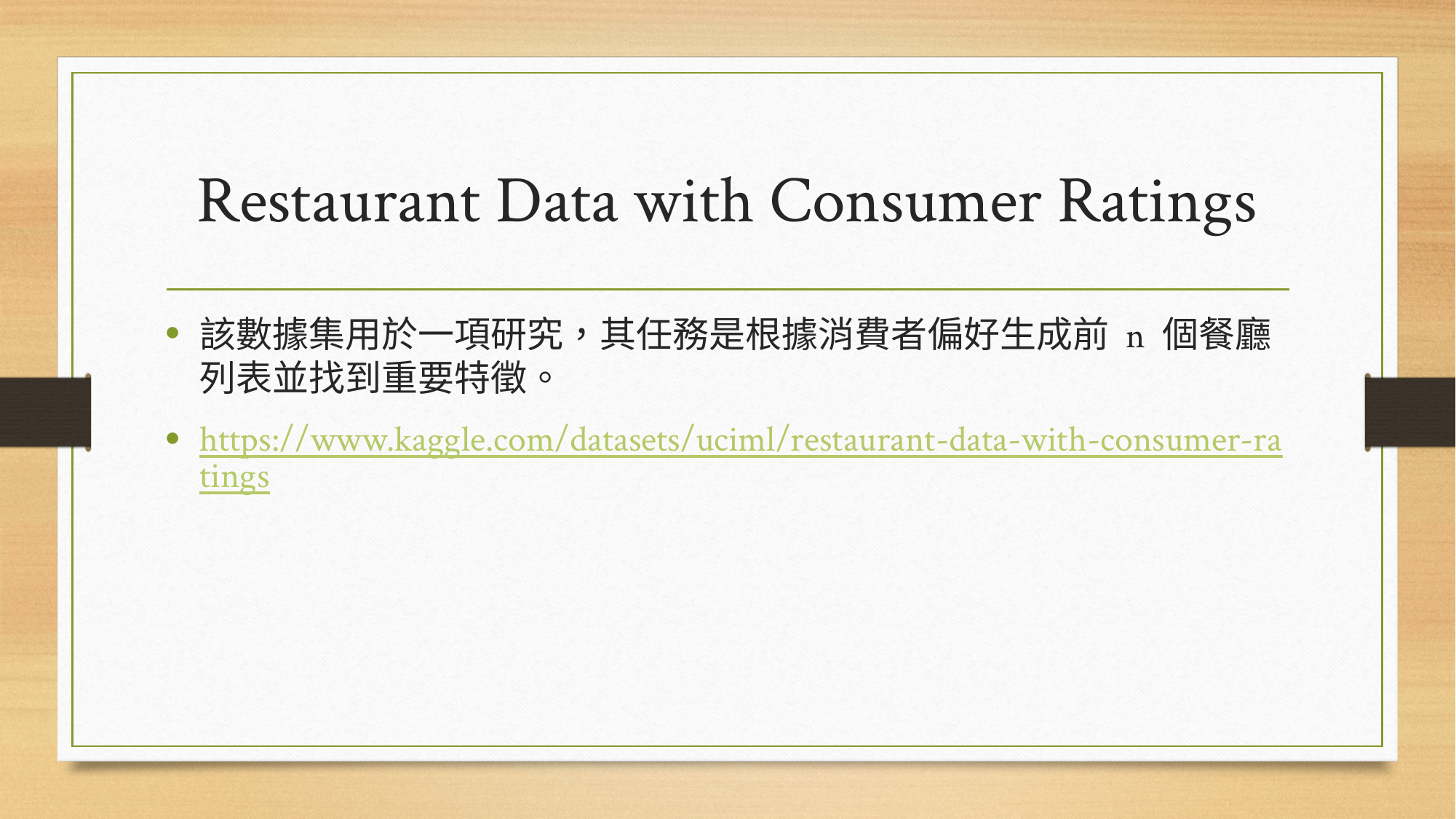

# Restaurant Data with Consumer Ratings
該數據集用於一項研究，其任務是根據消費者偏好生成前 n 個餐廳列表並找到重要特徵。
https://www.kaggle.com/datasets/uciml/restaurant-data-with-consumer-ratings